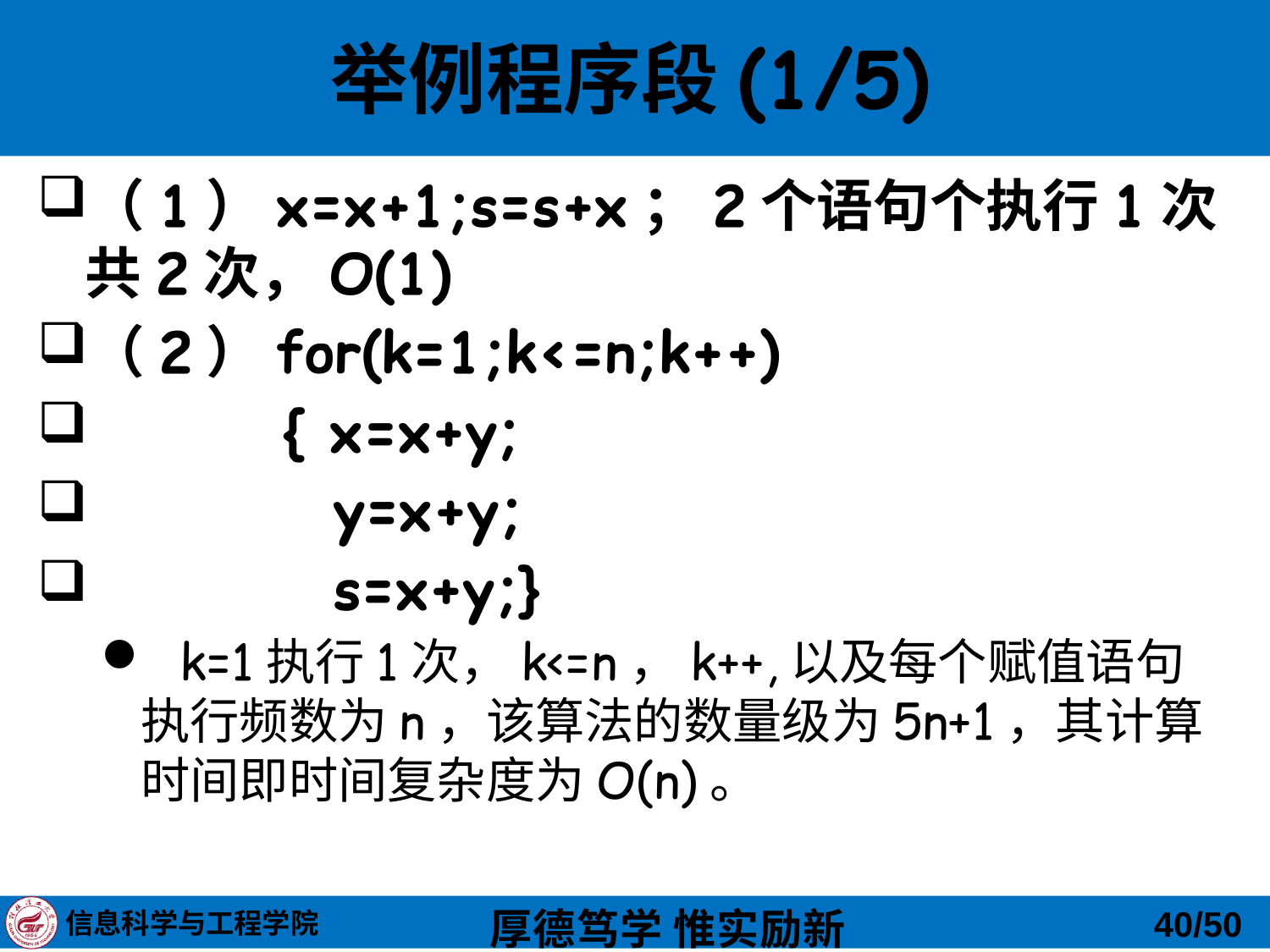

# 举例程序段(1/5)
（1）x=x+1;s=s+x；2个语句个执行1次共2次，O(1)
（2）for(k=1;k<=n;k++)
        { x=x+y;
          y=x+y;
          s=x+y;}
  k=1执行1次，k<=n，k++,以及每个赋值语句执行频数为n，该算法的数量级为5n+1，其计算时间即时间复杂度为O(n)。

40/50